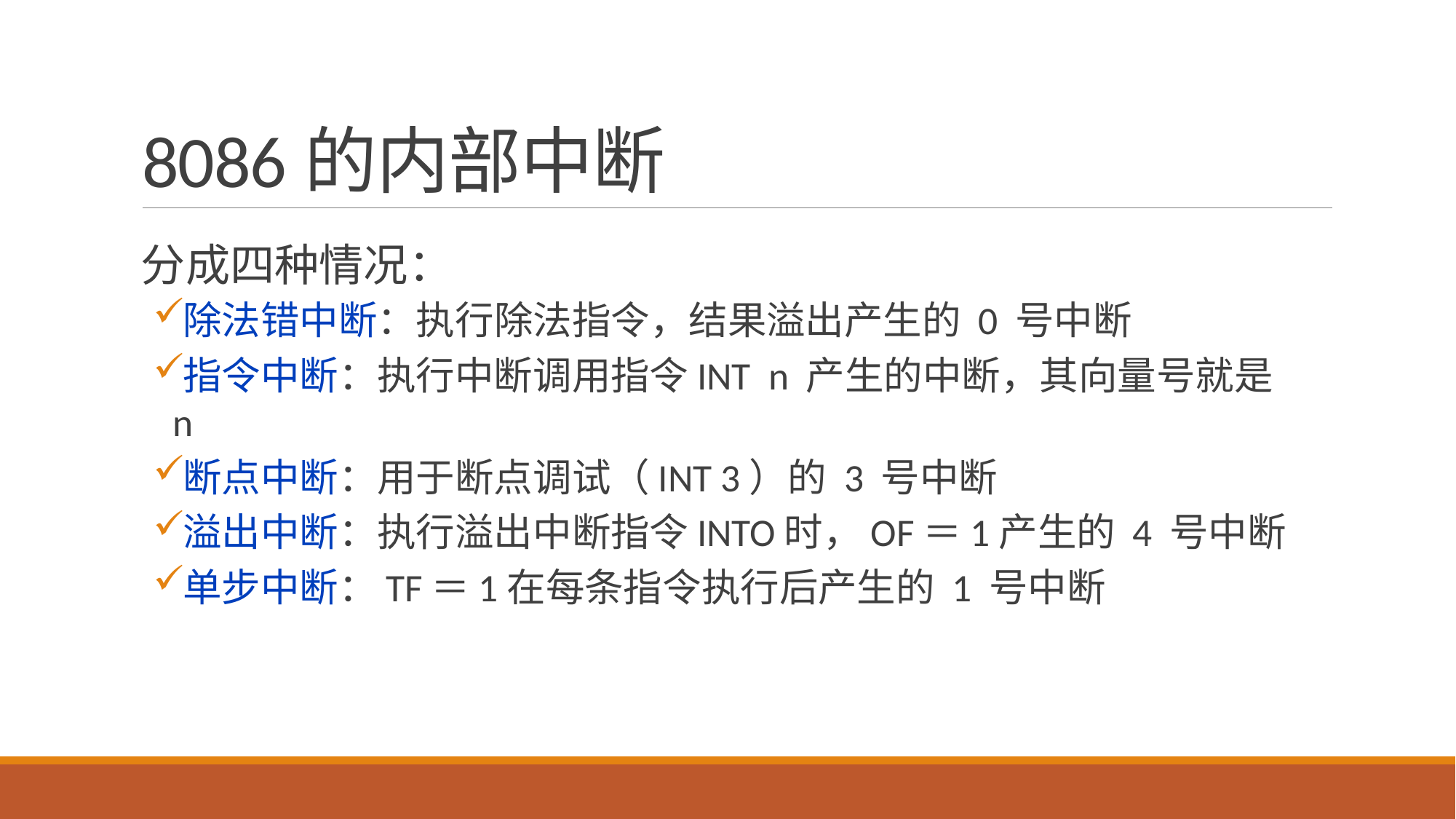

# 8086的内部中断
分成四种情况：
除法错中断：执行除法指令，结果溢出产生的 0 号中断
指令中断：执行中断调用指令INT  n 产生的中断，其向量号就是n
断点中断：用于断点调试（INT 3）的 3 号中断
溢出中断：执行溢出中断指令INTO时，OF＝1产生的 4 号中断
单步中断：TF＝1在每条指令执行后产生的 1 号中断